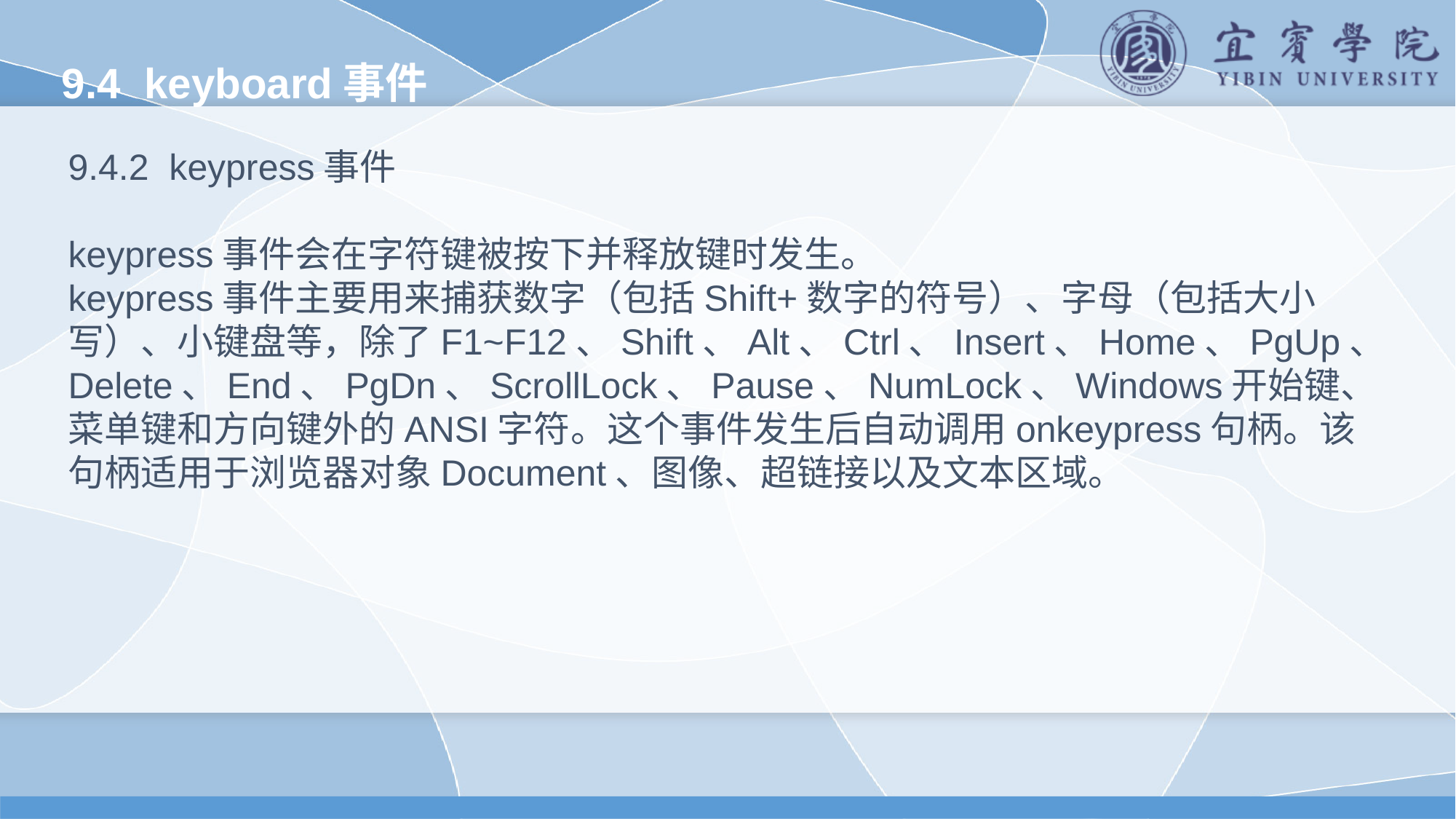

9.4  keyboard事件
9.4.2  keypress事件

keypress事件会在字符键被按下并释放键时发生。
keypress事件主要用来捕获数字（包括Shift+数字的符号）、字母（包括大小写）、小键盘等，除了F1~F12、Shift、Alt、Ctrl、Insert、Home、PgUp、Delete、End、PgDn、ScrollLock、Pause、NumLock、Windows开始键、菜单键和方向键外的ANSI字符。这个事件发生后自动调用onkeypress句柄。该句柄适用于浏览器对象Document、图像、超链接以及文本区域。